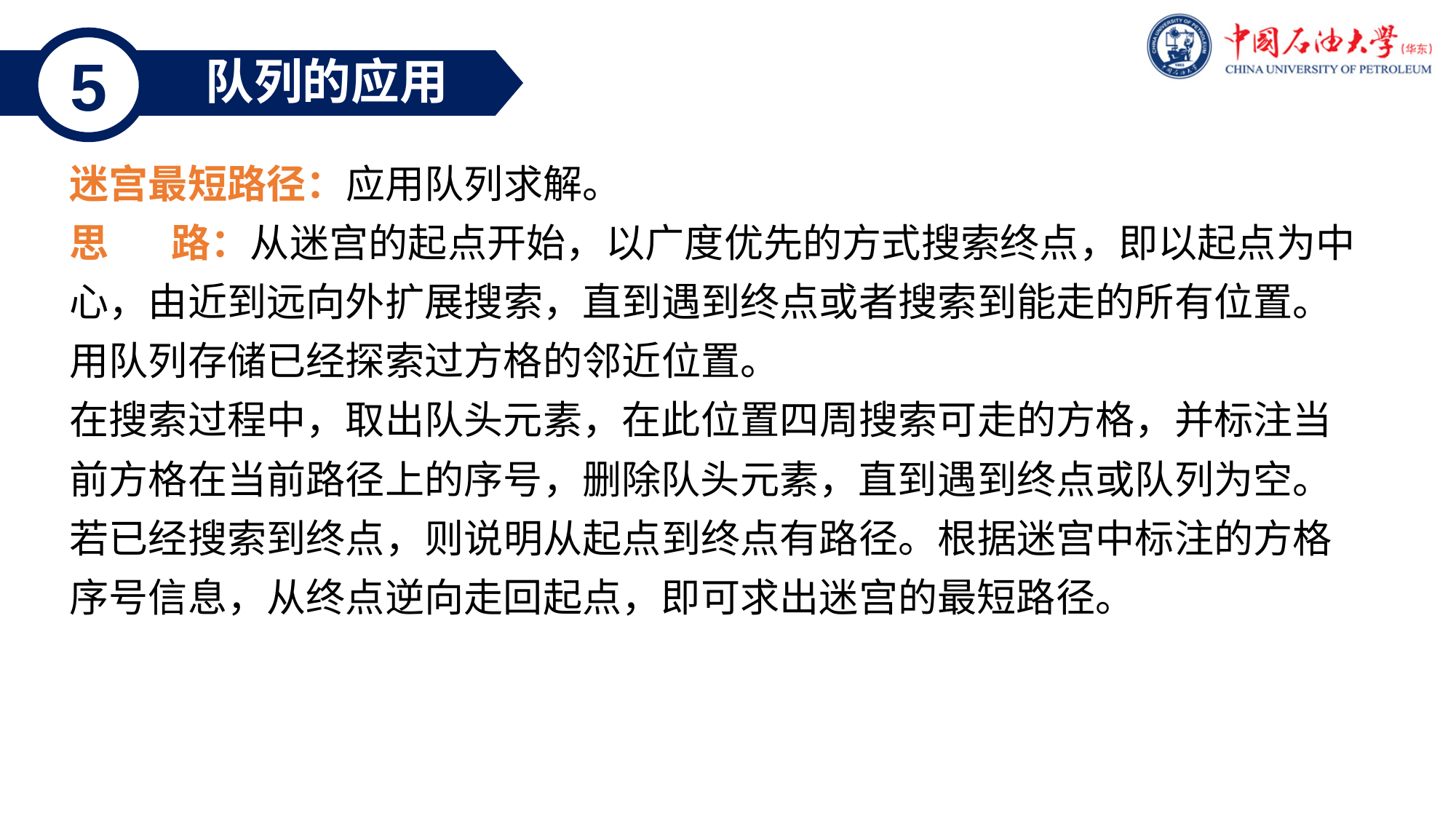

5
队列的应用
栈：应用
迷宫最短路径：应用队列求解。
思       路：从迷宫的起点开始，以广度优先的方式搜索终点，即以起点为中心，由近到远向外扩展搜索，直到遇到终点或者搜索到能走的所有位置。用队列存储已经探索过方格的邻近位置。
在搜索过程中，取出队头元素，在此位置四周搜索可走的方格，并标注当前方格在当前路径上的序号，删除队头元素，直到遇到终点或队列为空。
若已经搜索到终点，则说明从起点到终点有路径。根据迷宫中标注的方格序号信息，从终点逆向走回起点，即可求出迷宫的最短路径。